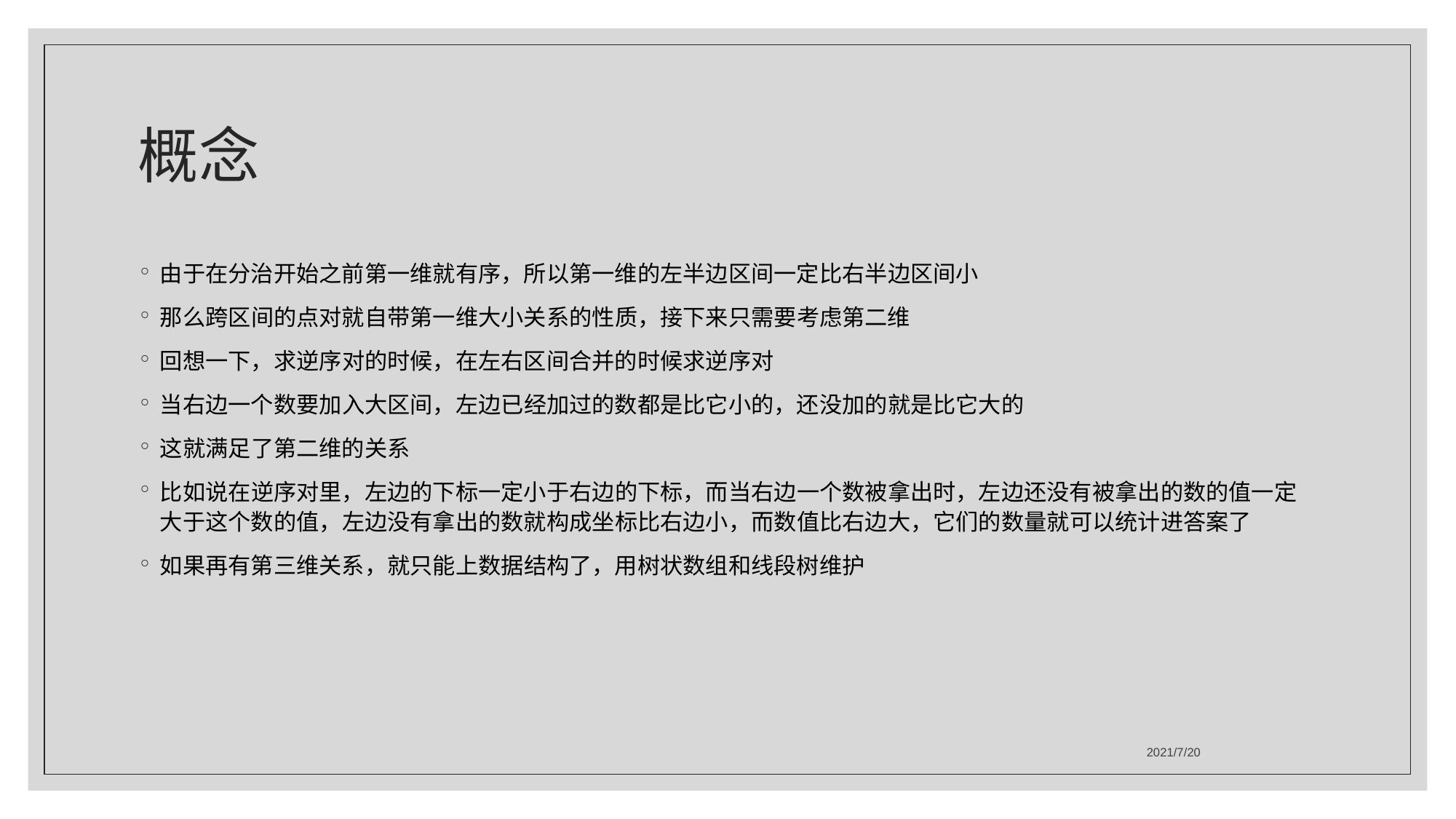

# 概念
由于在分治开始之前第一维就有序，所以第一维的左半边区间一定比右半边区间小
那么跨区间的点对就自带第一维大小关系的性质，接下来只需要考虑第二维
回想一下，求逆序对的时候，在左右区间合并的时候求逆序对
当右边一个数要加入大区间，左边已经加过的数都是比它小的，还没加的就是比它大的
这就满足了第二维的关系
比如说在逆序对里，左边的下标一定小于右边的下标，而当右边一个数被拿出时，左边还没有被拿出的数的值一定大于这个数的值，左边没有拿出的数就构成坐标比右边小，而数值比右边大，它们的数量就可以统计进答案了
如果再有第三维关系，就只能上数据结构了，用树状数组和线段树维护
2021/7/20